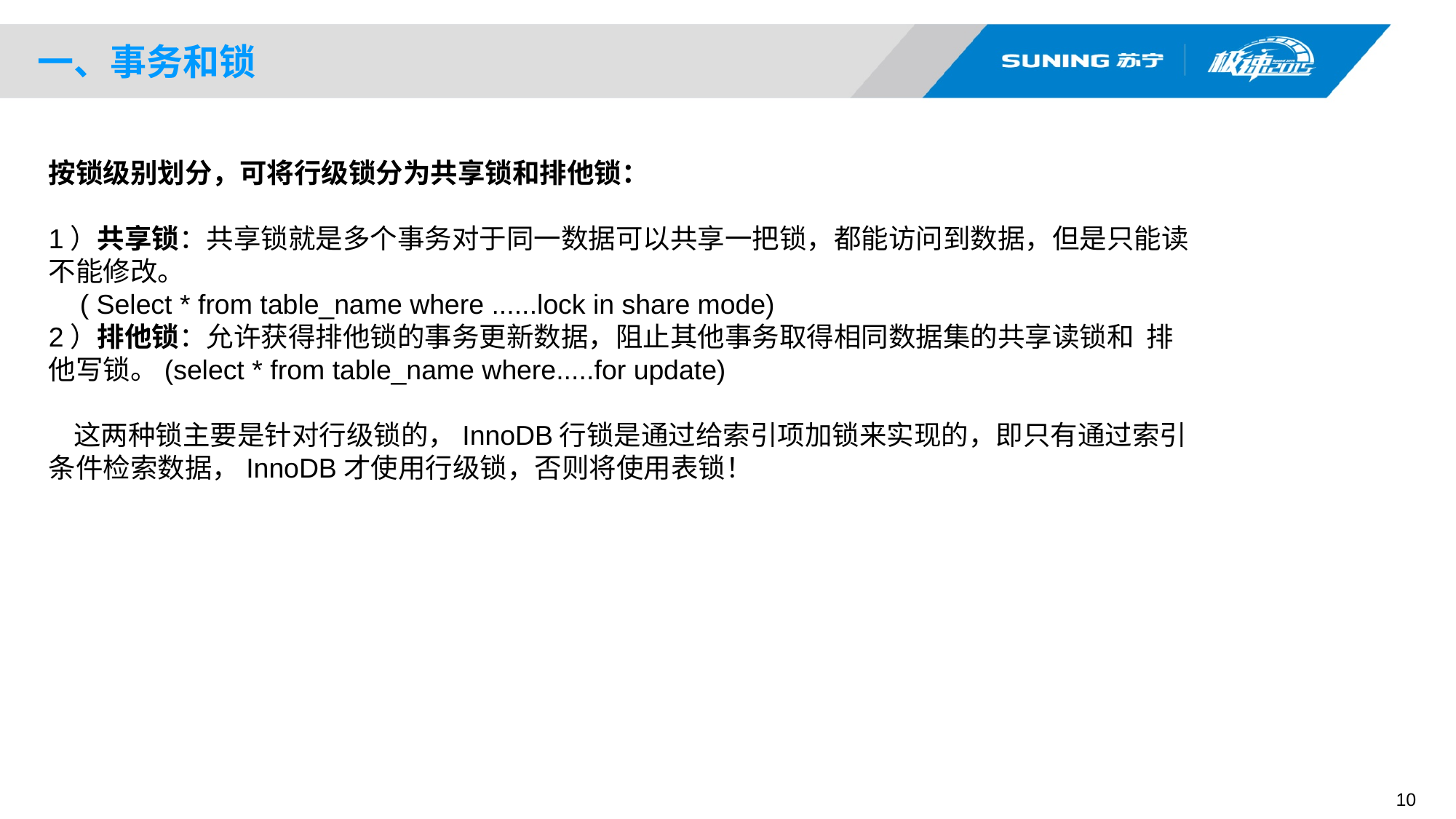

一、事务和锁
按锁级别划分，可将行级锁分为共享锁和排他锁：

1）共享锁：共享锁就是多个事务对于同一数据可以共享一把锁，都能访问到数据，但是只能读不能修改。
    ( Select * from table_name where ......lock in share mode)
2）排他锁：允许获得排他锁的事务更新数据，阻止其他事务取得相同数据集的共享读锁和  排他写锁。(select * from table_name where.....for update)
   这两种锁主要是针对行级锁的，InnoDB行锁是通过给索引项加锁来实现的，即只有通过索引条件检索数据，InnoDB才使用行级锁，否则将使用表锁！